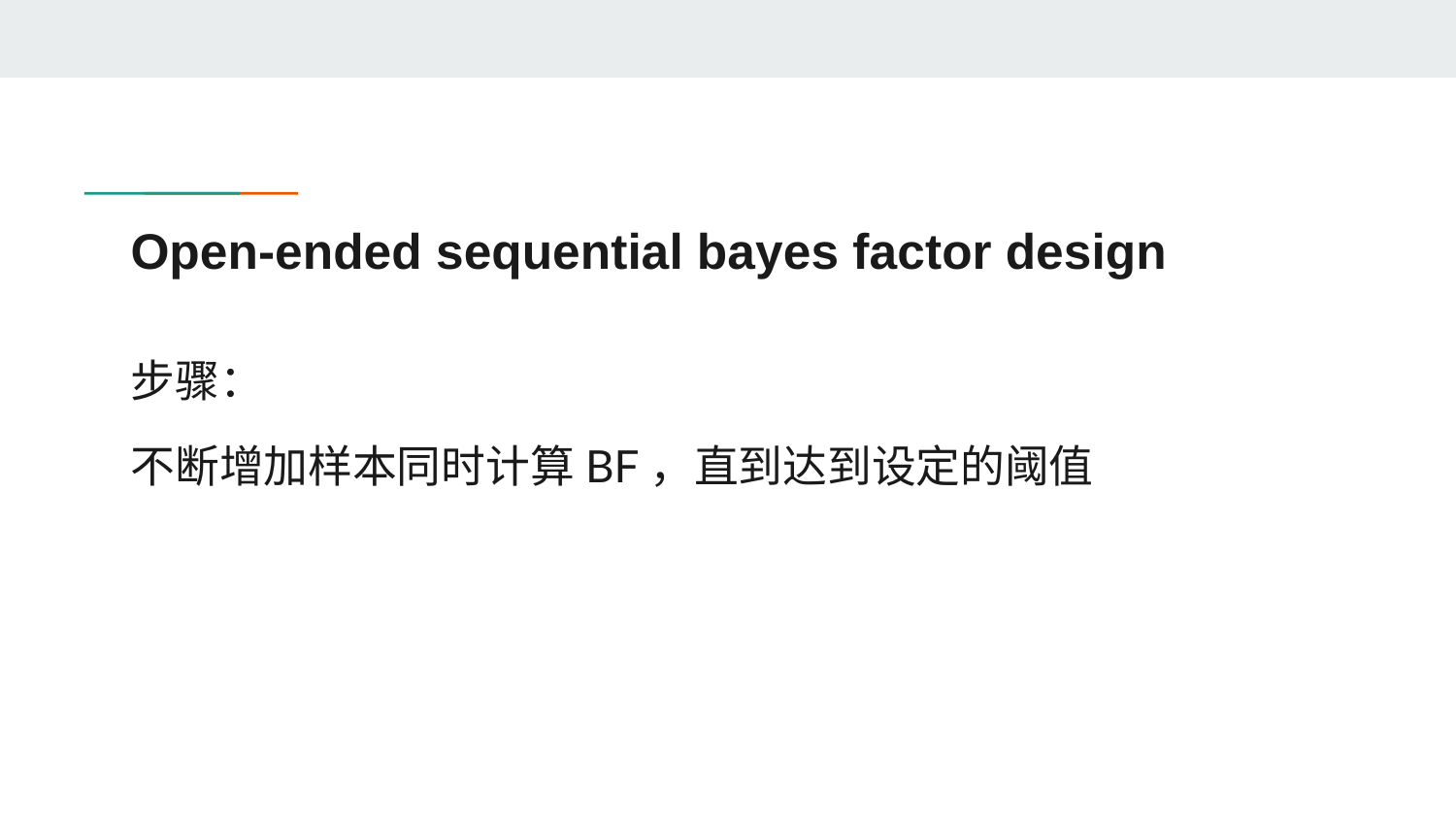

# Open-ended sequential bayes factor design
步骤：
不断增加样本同时计算BF，直到达到设定的阈值